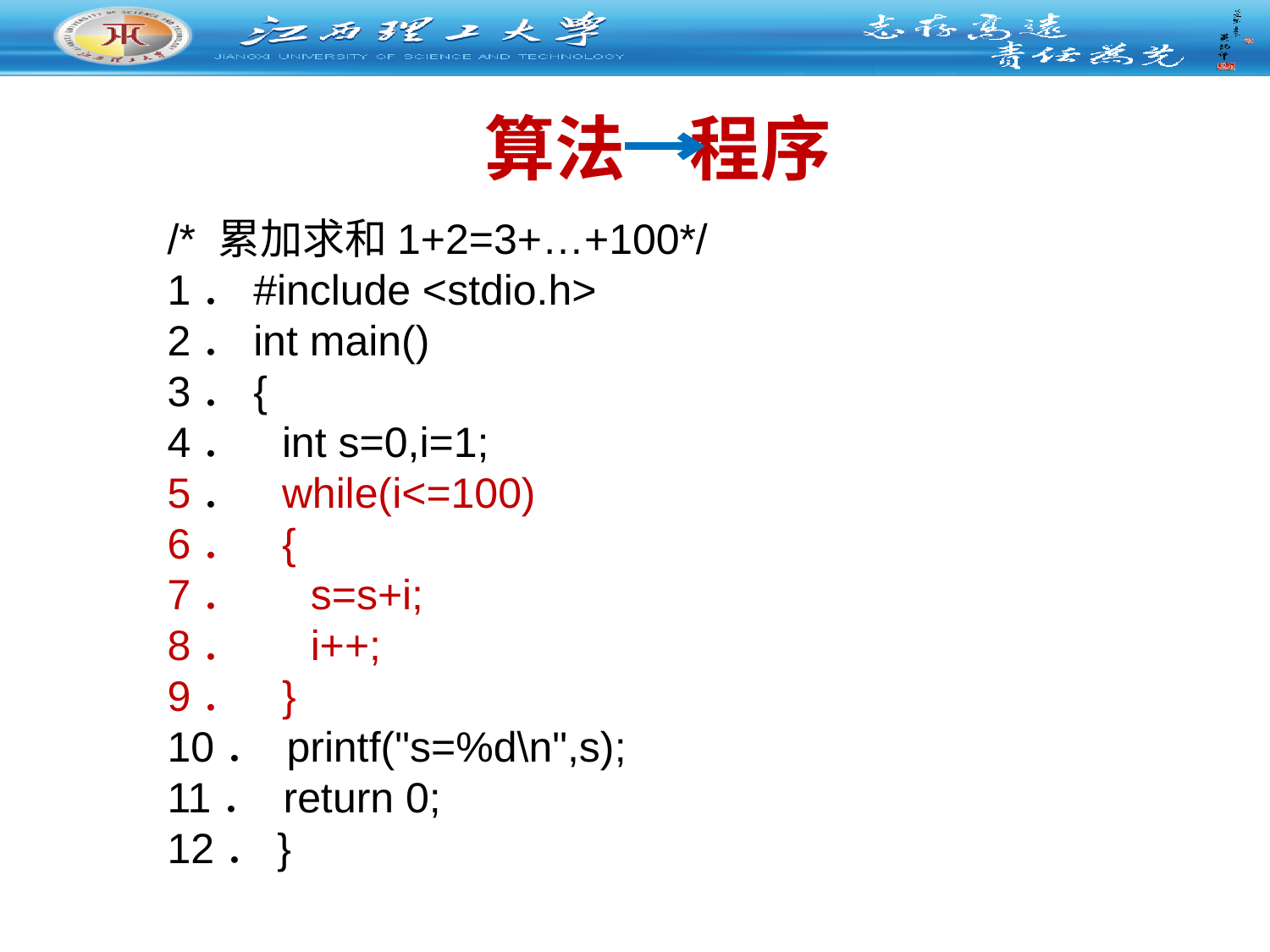

算法    程序
/* 累加求和1+2=3+…+100*/
1．#include <stdio.h>
2．int main()
3．{
4．   int s=0,i=1;
5．   while(i<=100)
6．   {
7．      s=s+i;
8．      i++;
9．   }
10． printf("s=%d\n",s);
11． return 0;
12．}